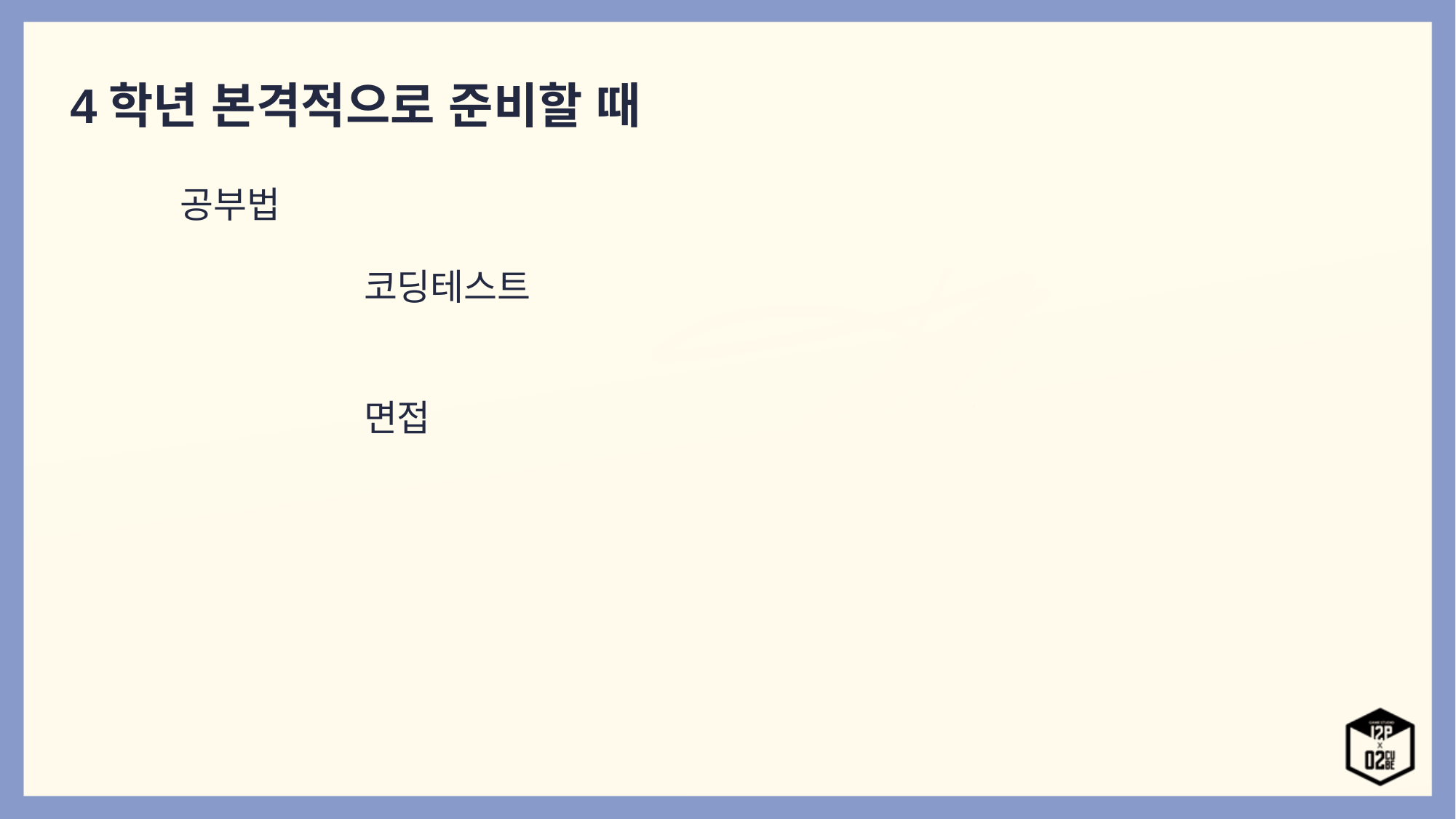

4학년 본격적으로 준비할 때
공부법
코딩테스트

면접